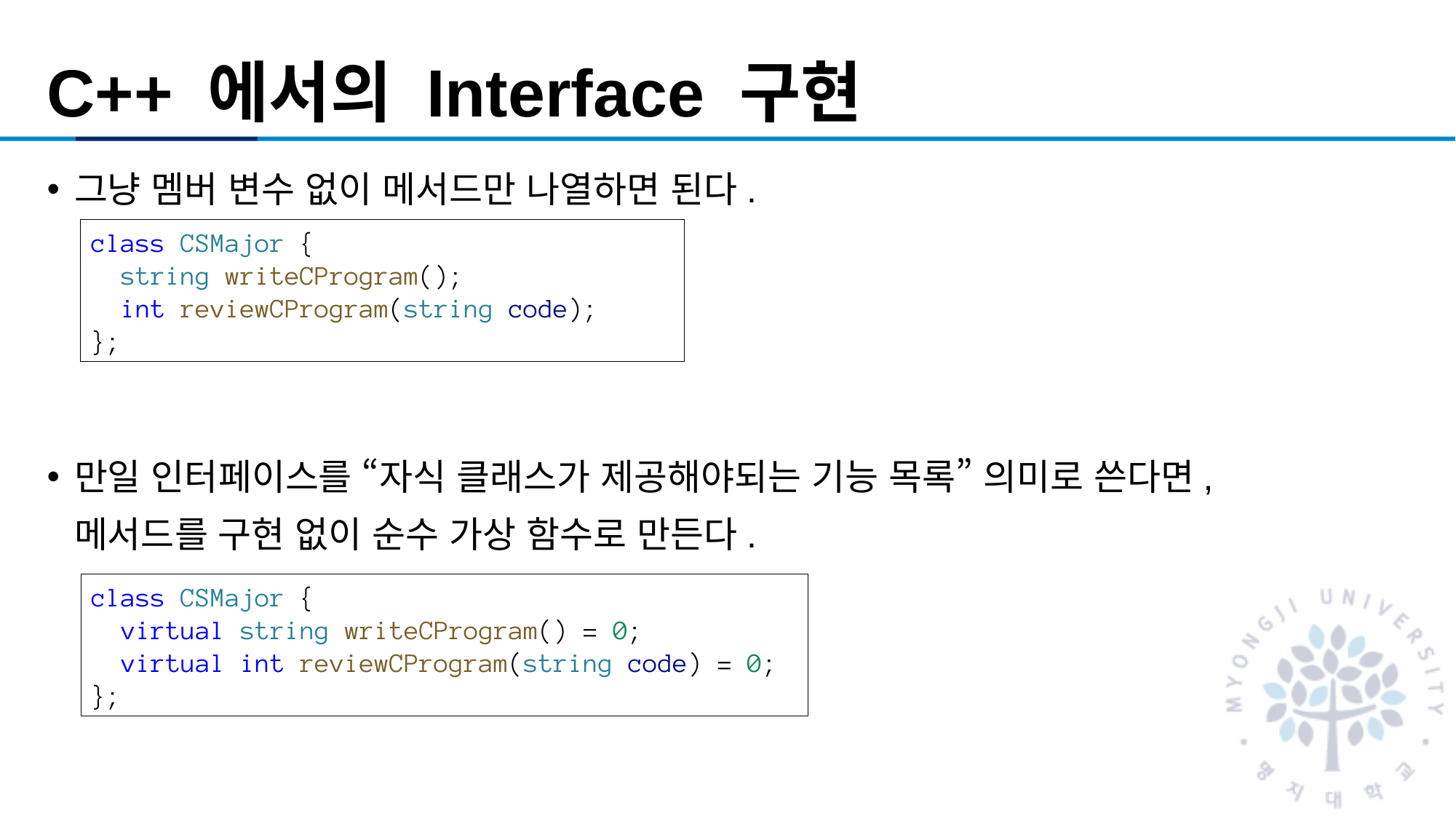

# C++ 에서의 Interface 구현
그냥 멤버 변수 없이 메서드만 나열하면 된다.

만일 인터페이스를 “자식 클래스가 제공해야되는 기능 목록” 의미로 쓴다면,
메서드를 구현 없이 순수 가상 함수로 만든다.
class CSMajor {
  string writeCProgram();
  int reviewCProgram(string code);
};
class CSMajor {
  virtual string writeCProgram() = 0;
  virtual int reviewCProgram(string code) = 0;
};